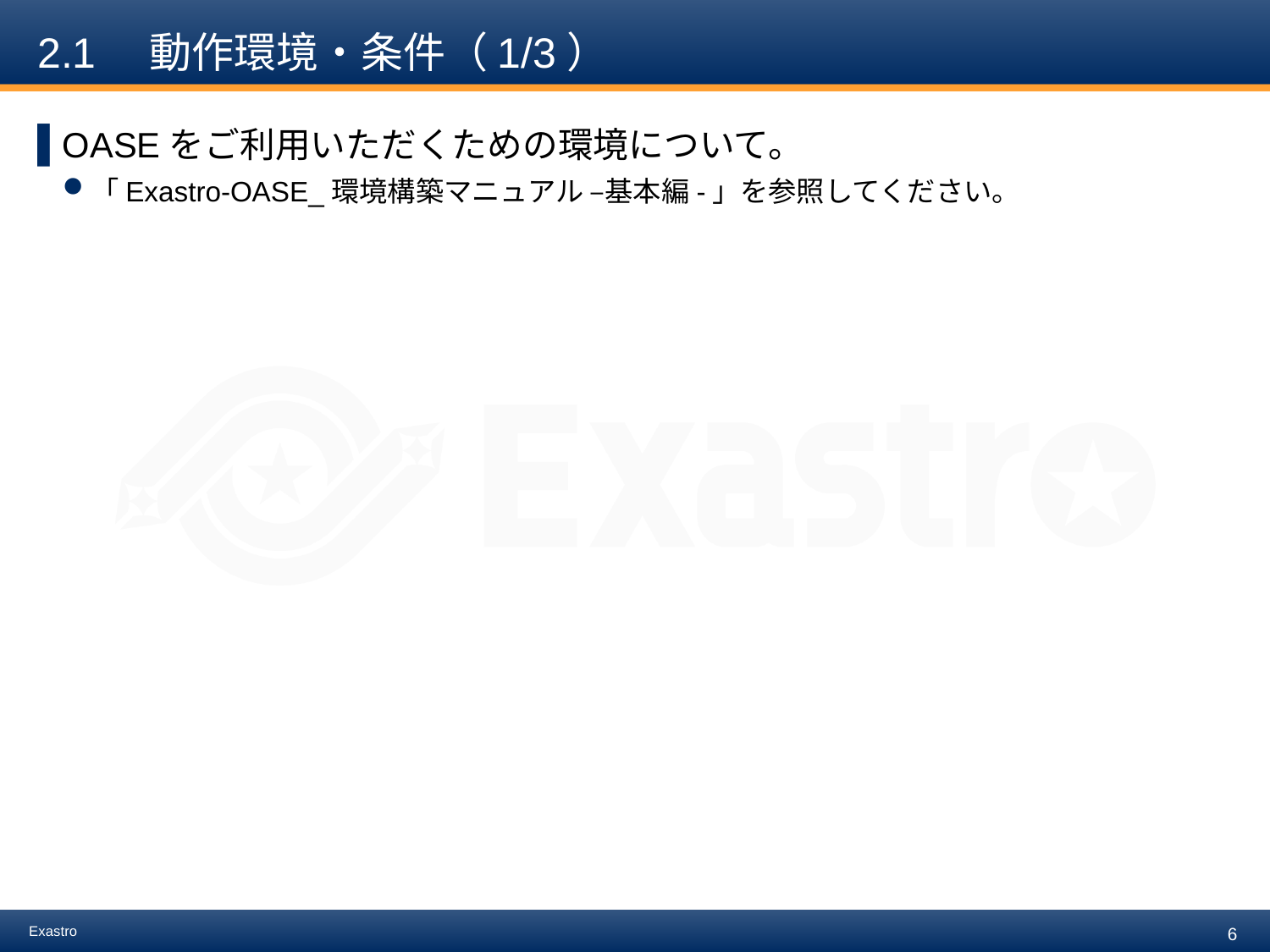

# 2.1　動作環境・条件（1/3）
OASEをご利用いただくための環境について。
「Exastro-OASE_環境構築マニュアル –基本編-」を参照してください。